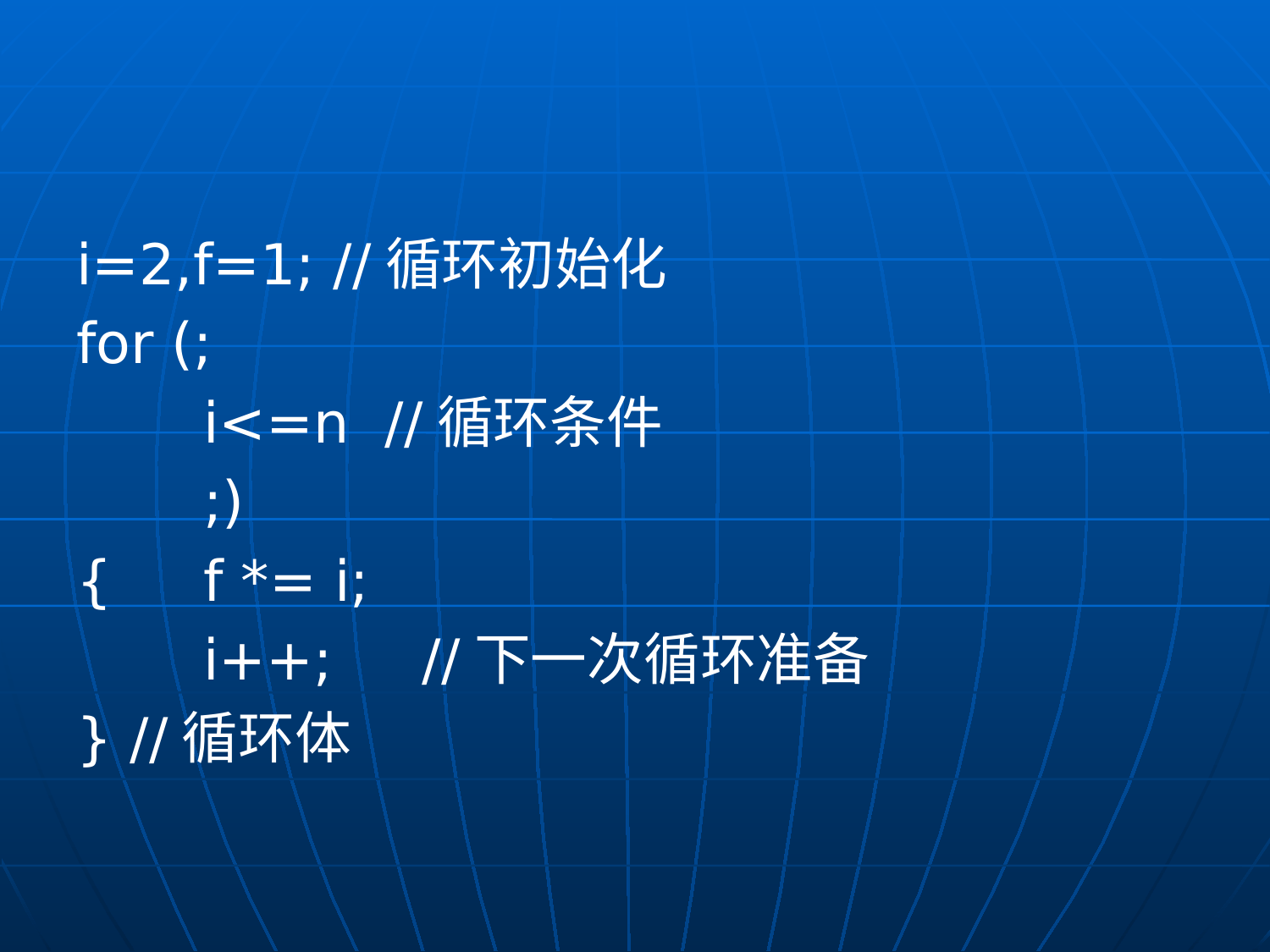

#
i=2,f=1; //循环初始化
for (;
	i<=n  //循环条件
	;)
{	f *= i;
	i++;     //下一次循环准备
} //循环体